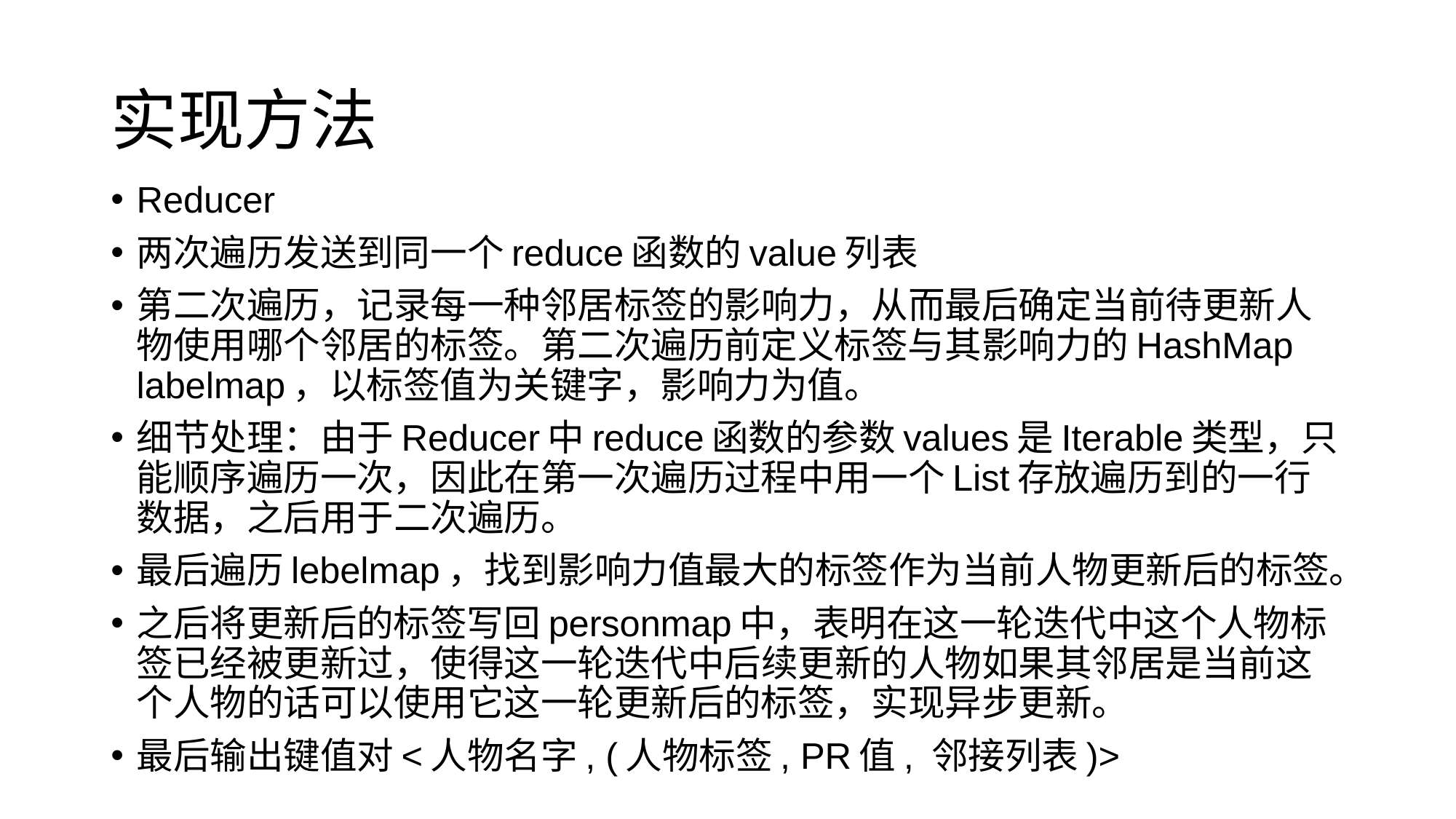

# 实现方法
Reducer
两次遍历发送到同一个reduce函数的value列表
第二次遍历，记录每一种邻居标签的影响力，从而最后确定当前待更新人物使用哪个邻居的标签。第二次遍历前定义标签与其影响力的HashMap labelmap，以标签值为关键字，影响力为值。
细节处理：由于Reducer中reduce函数的参数values是Iterable类型，只能顺序遍历一次，因此在第一次遍历过程中用一个List存放遍历到的一行数据，之后用于二次遍历。
最后遍历lebelmap，找到影响力值最大的标签作为当前人物更新后的标签。
之后将更新后的标签写回personmap中，表明在这一轮迭代中这个人物标签已经被更新过，使得这一轮迭代中后续更新的人物如果其邻居是当前这个人物的话可以使用它这一轮更新后的标签，实现异步更新。
最后输出键值对<人物名字, (人物标签, PR值, 邻接列表)>